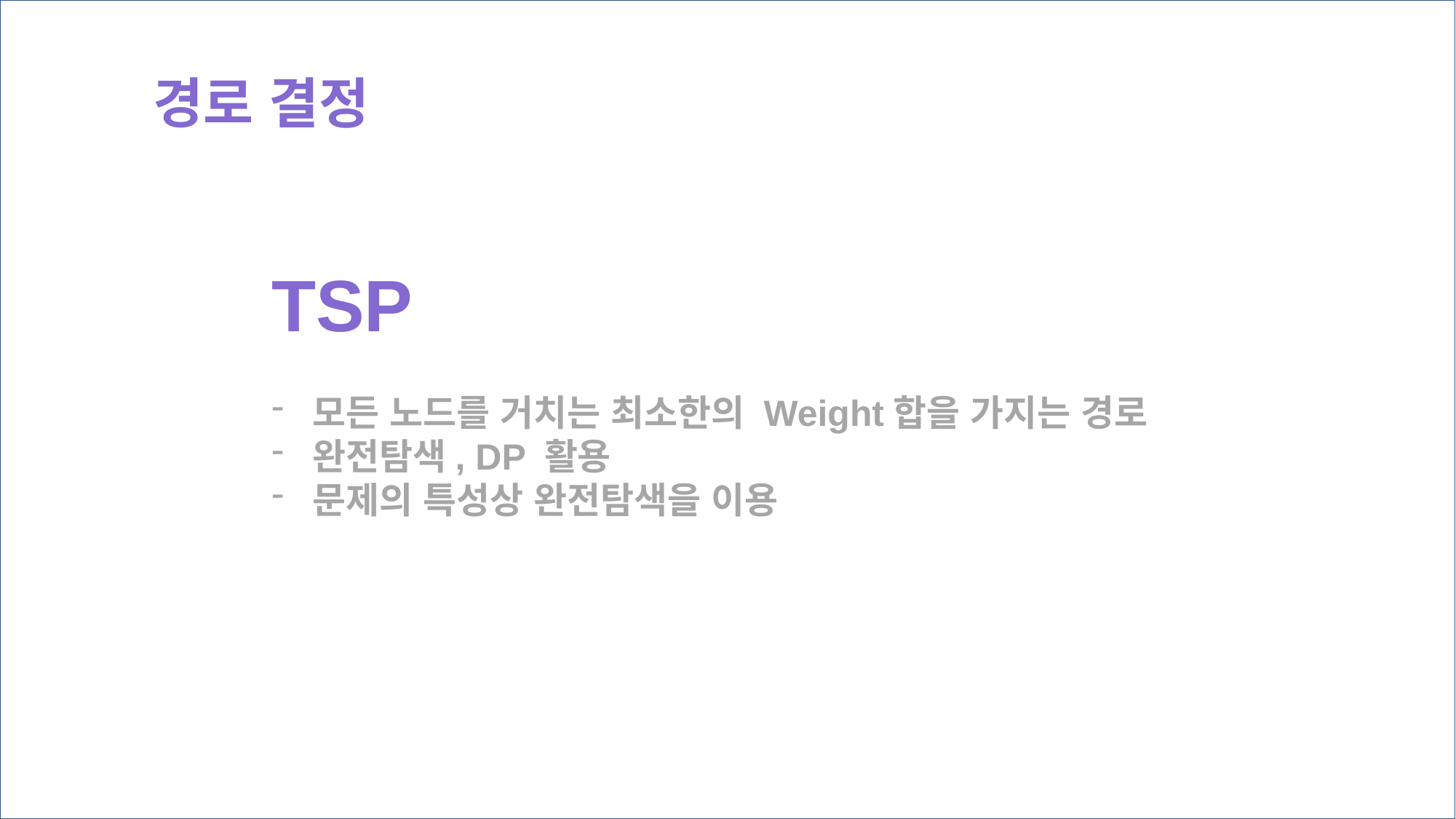

경로 결정
TSP

모든 노드를 거치는 최소한의 Weight합을 가지는 경로
완전탐색, DP 활용
문제의 특성상 완전탐색을 이용